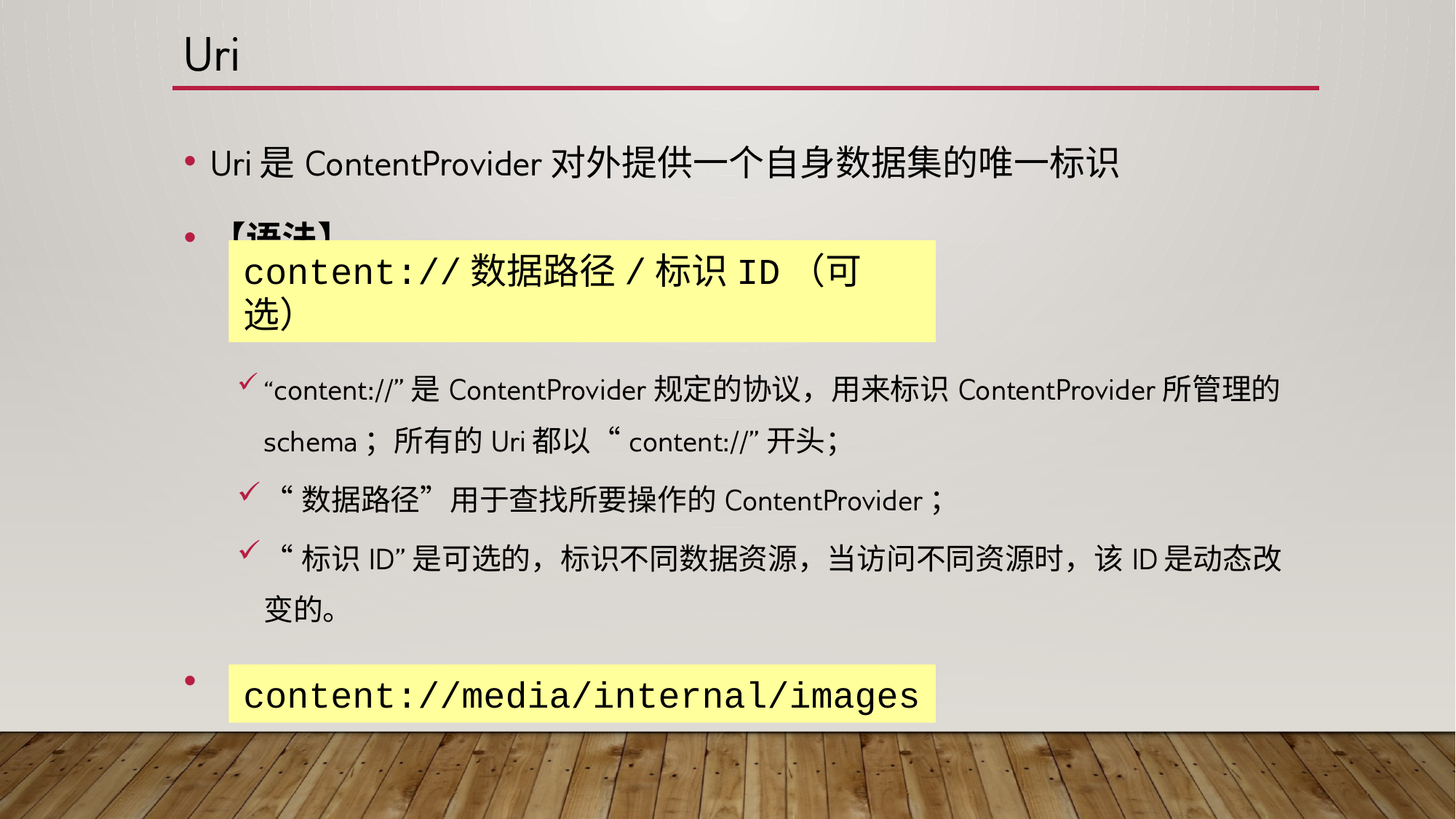

# Uri
Uri是ContentProvider对外提供一个自身数据集的唯一标识
【语法】

“content://”是ContentProvider规定的协议，用来标识ContentProvider所管理的schema；所有的Uri都以“content://”开头；
“数据路径”用于查找所要操作的ContentProvider；
“标识ID”是可选的，标识不同数据资源，当访问不同资源时，该ID是动态改变的。
【示例】返回设备中存储的所有图片的Uri

content://数据路径/标识ID（可选）
content://media/internal/images